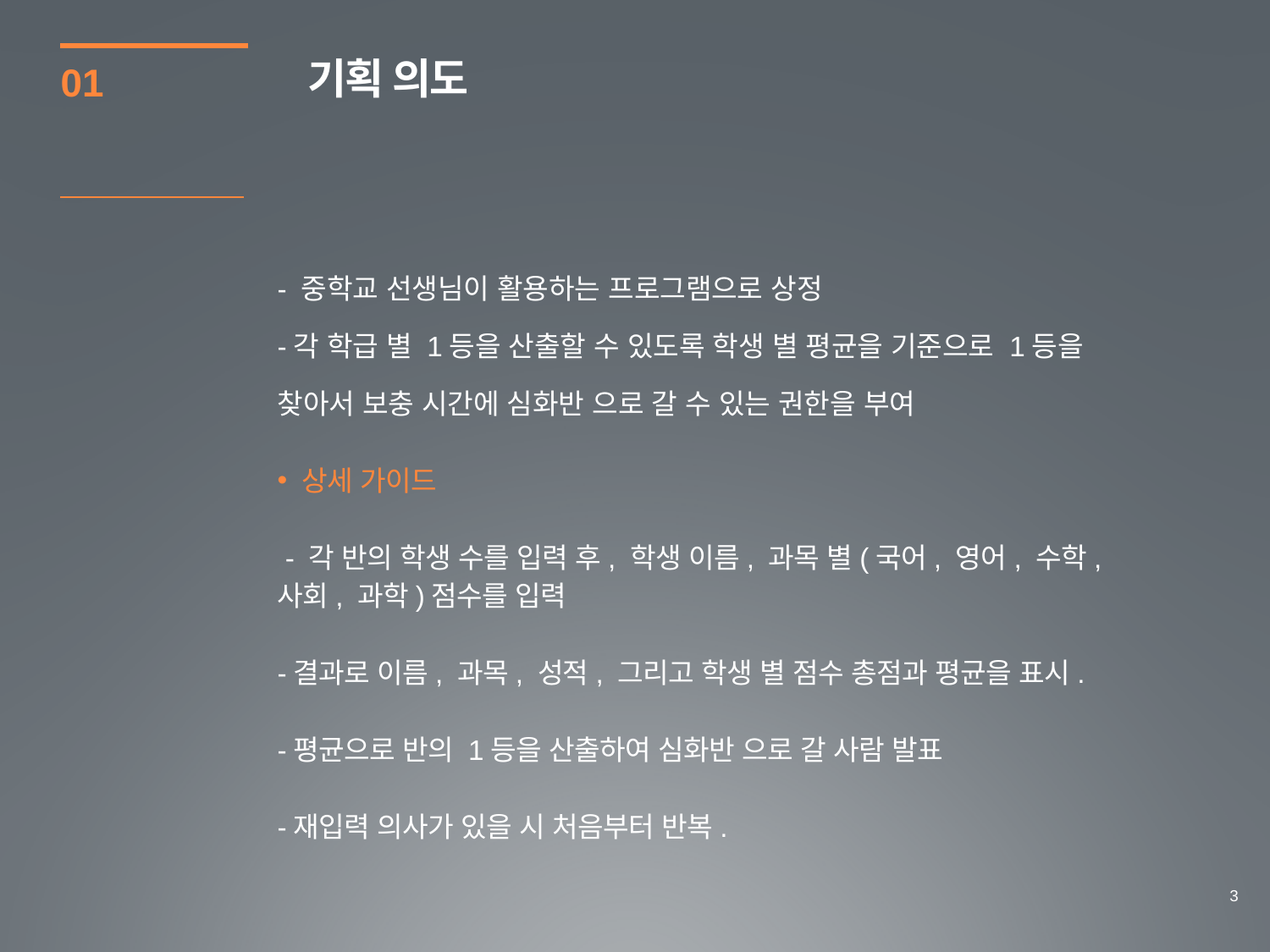

기획 의도
01
- 중학교 선생님이 활용하는 프로그램으로 상정
-각 학급 별 1등을 산출할 수 있도록 학생 별 평균을 기준으로 1등을 찾아서 보충 시간에 심화반 으로 갈 수 있는 권한을 부여

상세 가이드

 - 각 반의 학생 수를 입력 후, 학생 이름, 과목 별(국어, 영어, 수학, 사회, 과학)점수를 입력

-결과로 이름, 과목, 성적, 그리고 학생 별 점수 총점과 평균을 표시.

-평균으로 반의 1등을 산출하여 심화반 으로 갈 사람 발표

-재입력 의사가 있을 시 처음부터 반복.